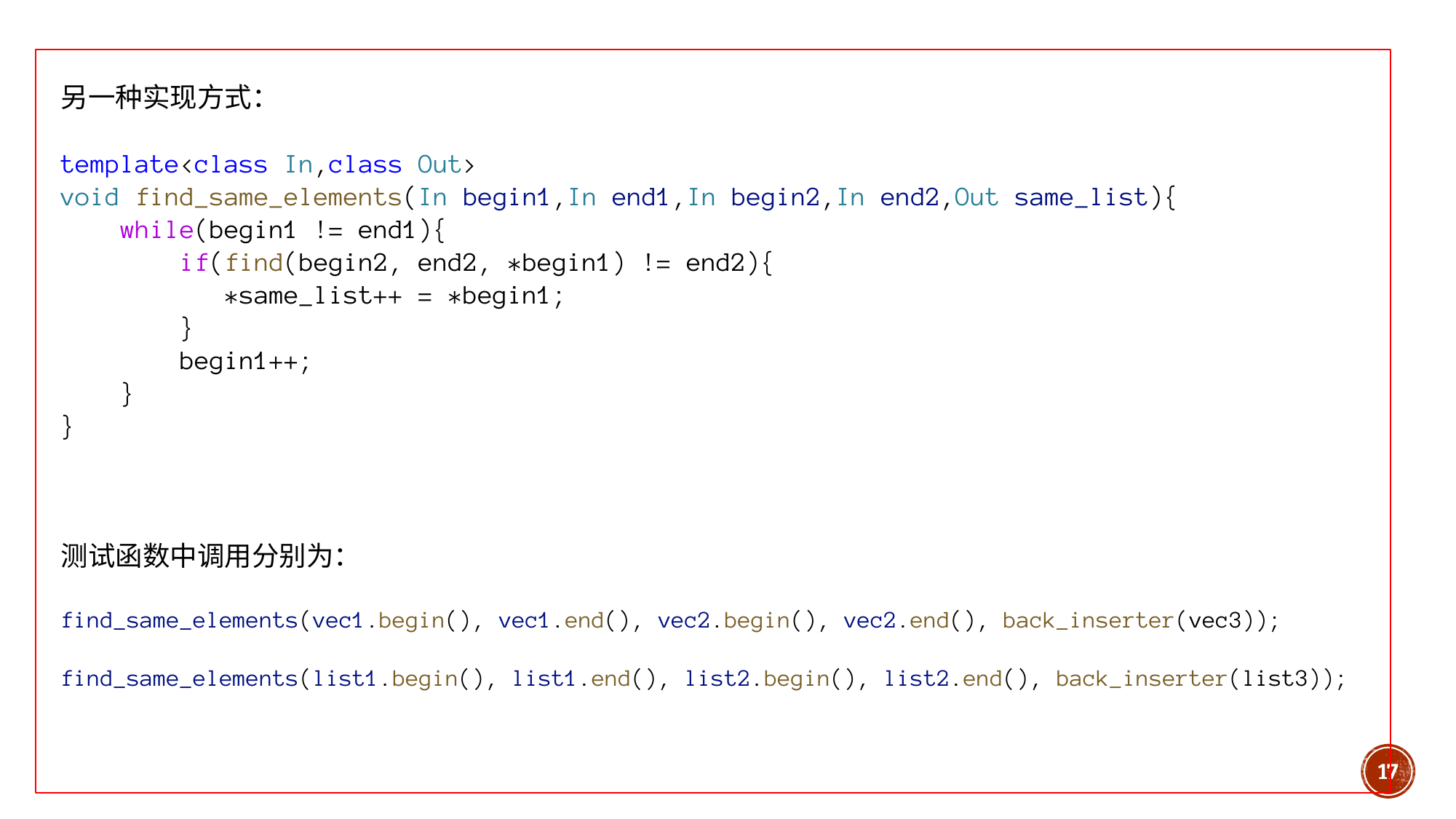

另一种实现方式：

template<class In,class Out>
void find_same_elements(In begin1,In end1,In begin2,In end2,Out same_list){
    while(begin1 != end1){
        if(find(begin2, end2, *begin1) != end2){
           *same_list++ = *begin1;
        }
        begin1++;
    }
}

测试函数中调用分别为：

find_same_elements(vec1.begin(), vec1.end(), vec2.begin(), vec2.end(), back_inserter(vec3));

find_same_elements(list1.begin(), list1.end(), list2.begin(), list2.end(), back_inserter(list3));
17